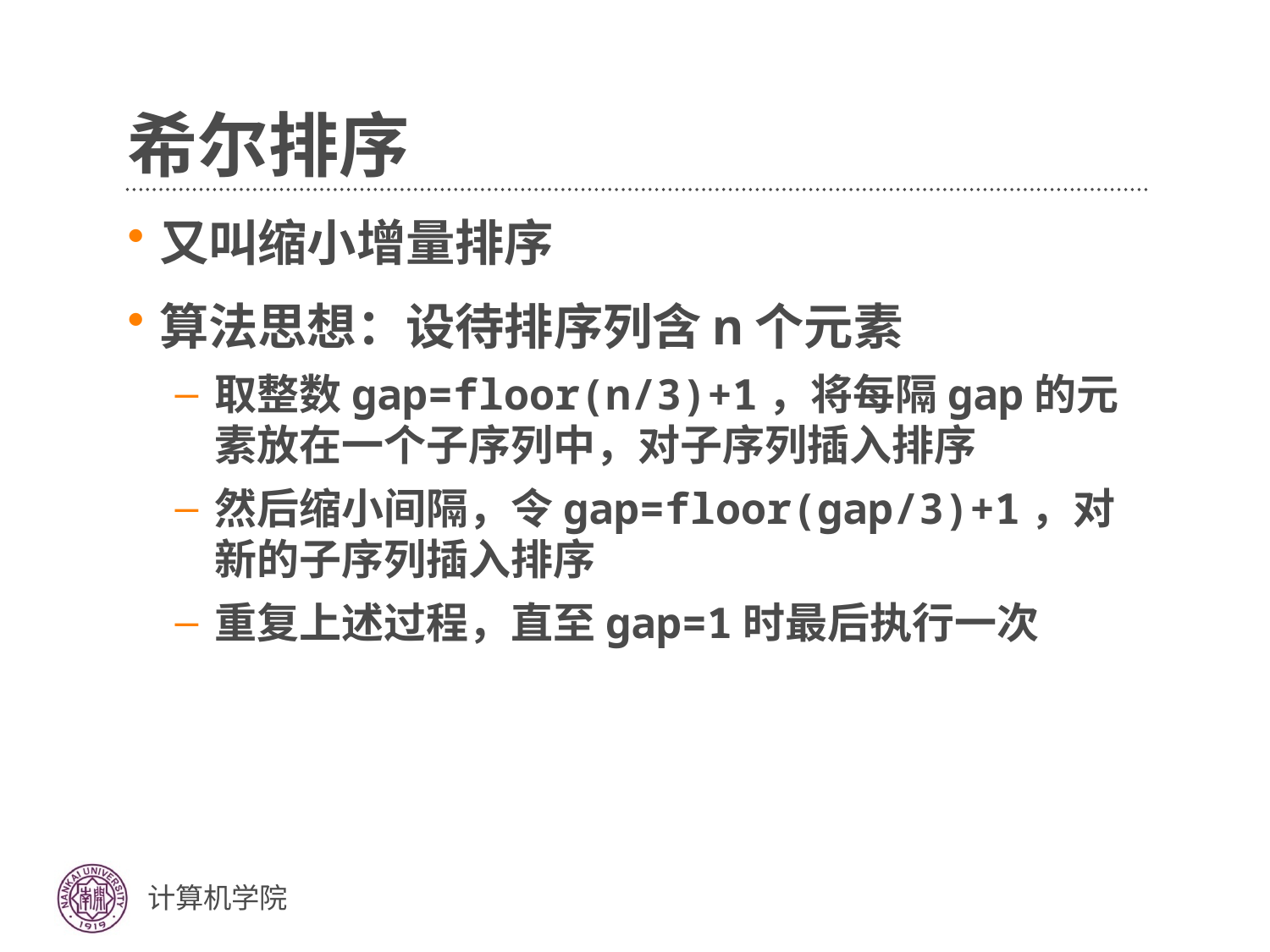

# 希尔排序
又叫缩小增量排序
算法思想：设待排序列含n个元素
取整数gap=floor(n/3)+1，将每隔gap的元素放在一个子序列中，对子序列插入排序
然后缩小间隔，令gap=floor(gap/3)+1，对新的子序列插入排序
重复上述过程，直至gap=1时最后执行一次
27